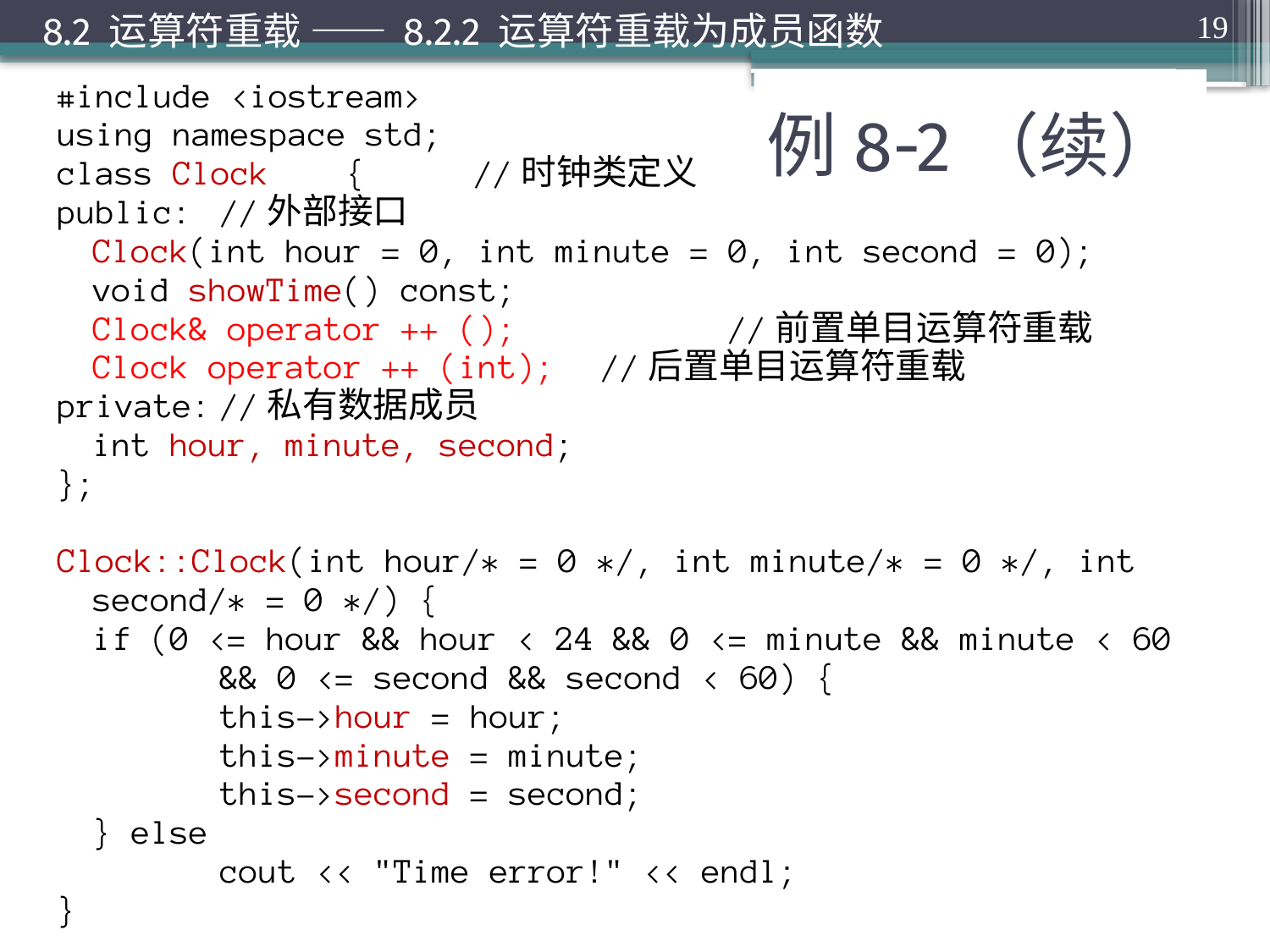

8.2 运算符重载 —— 8.2.2 运算符重载为成员函数
19
#include <iostream>
using namespace std;
class Clock	{	//时钟类定义
public:	//外部接口
	Clock(int hour = 0, int minute = 0, int second = 0);
	void showTime() const;
	Clock& operator ++ ();		//前置单目运算符重载
	Clock operator ++ (int);	//后置单目运算符重载
private:	//私有数据成员
	int hour, minute, second;
};

Clock::Clock(int hour/* = 0 */, int minute/* = 0 */, int second/* = 0 */) {
	if (0 <= hour && hour < 24 && 0 <= minute && minute < 60
		&& 0 <= second && second < 60) {
		this->hour = hour;
		this->minute = minute;
		this->second = second;
	} else
		cout << "Time error!" << endl;
}
# 例8-2（续）